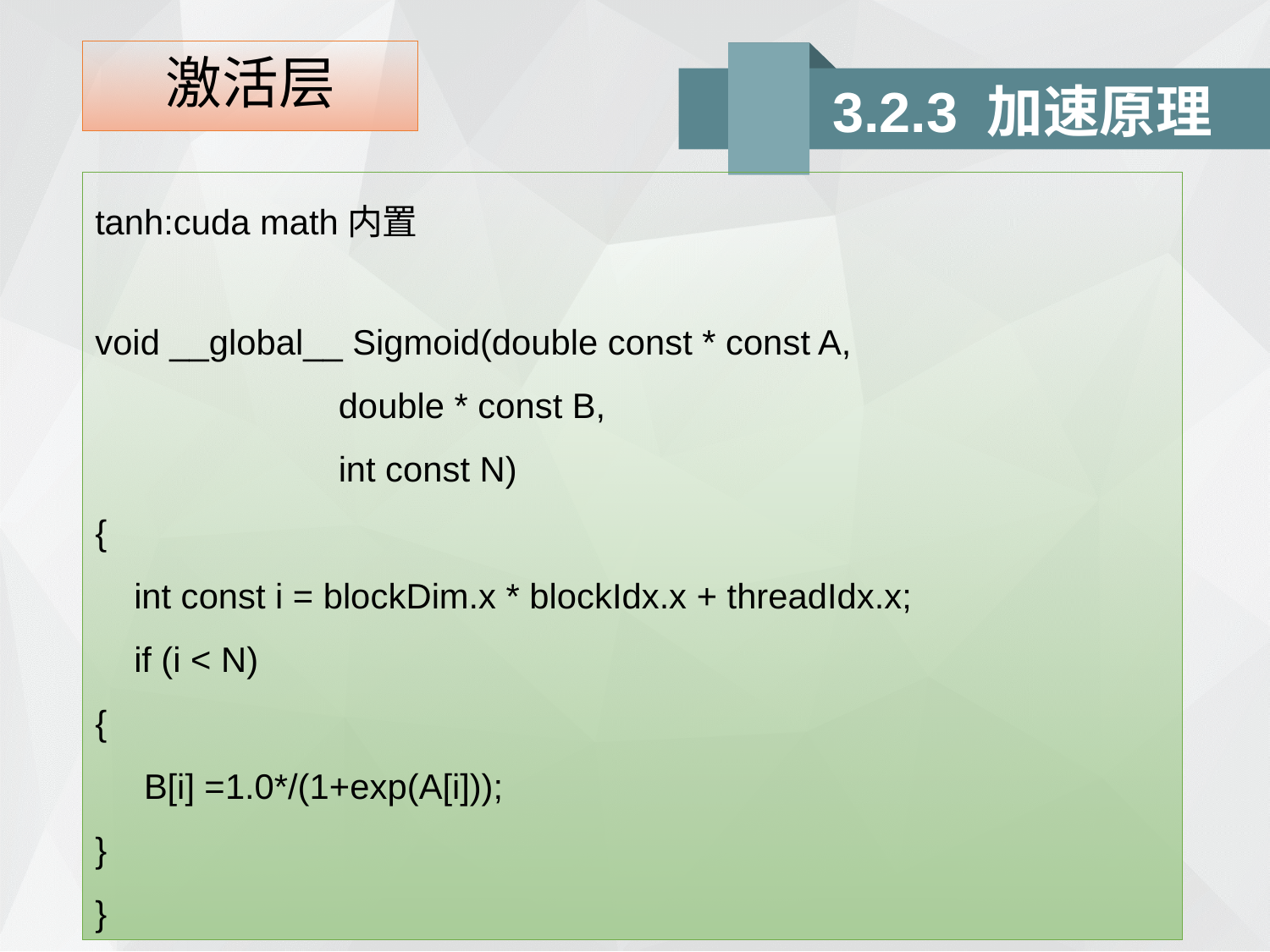

激活层
3.2.3 加速原理
tanh:cuda math内置

void __global__ Sigmoid(double const * const A,
                         double * const B,
                         int const N)
{
    int const i = blockDim.x * blockIdx.x + threadIdx.x;
    if (i < N)
{
     B[i] =1.0*/(1+exp(A[i]));
}
}